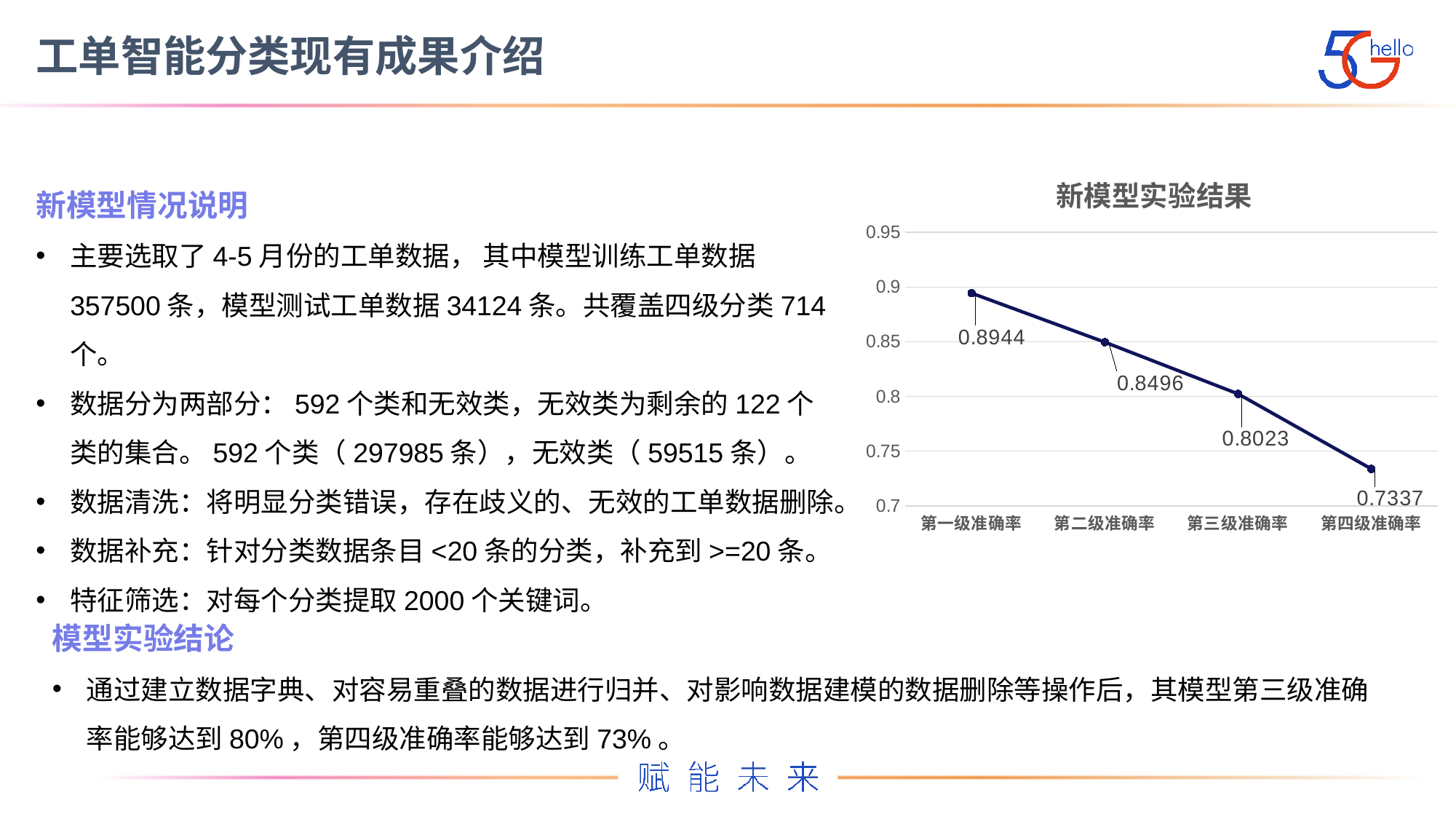

# 工单智能分类现有成果介绍

### Chart: 新模型实验结果

| Category | 一个结果 |
|---|---|
| 第一级准确率 | 0.8944 |
| 第二级准确率 | 0.8496 |
| 第三级准确率 | 0.8023 |
| 第四级准确率 | 0.7337 |
新模型情况说明
主要选取了4-5月份的工单数据， 其中模型训练工单数据357500条，模型测试工单数据34124条。共覆盖四级分类714个。
数据分为两部分：592个类和无效类，无效类为剩余的122个类的集合。592个类（297985条），无效类（59515条）。
数据清洗：将明显分类错误，存在歧义的、无效的工单数据删除。
数据补充：针对分类数据条目<20条的分类，补充到>=20条。
特征筛选：对每个分类提取2000个关键词。
模型实验结论
通过建立数据字典、对容易重叠的数据进行归并、对影响数据建模的数据删除等操作后，其模型第三级准确率能够达到80%，第四级准确率能够达到73%。
4